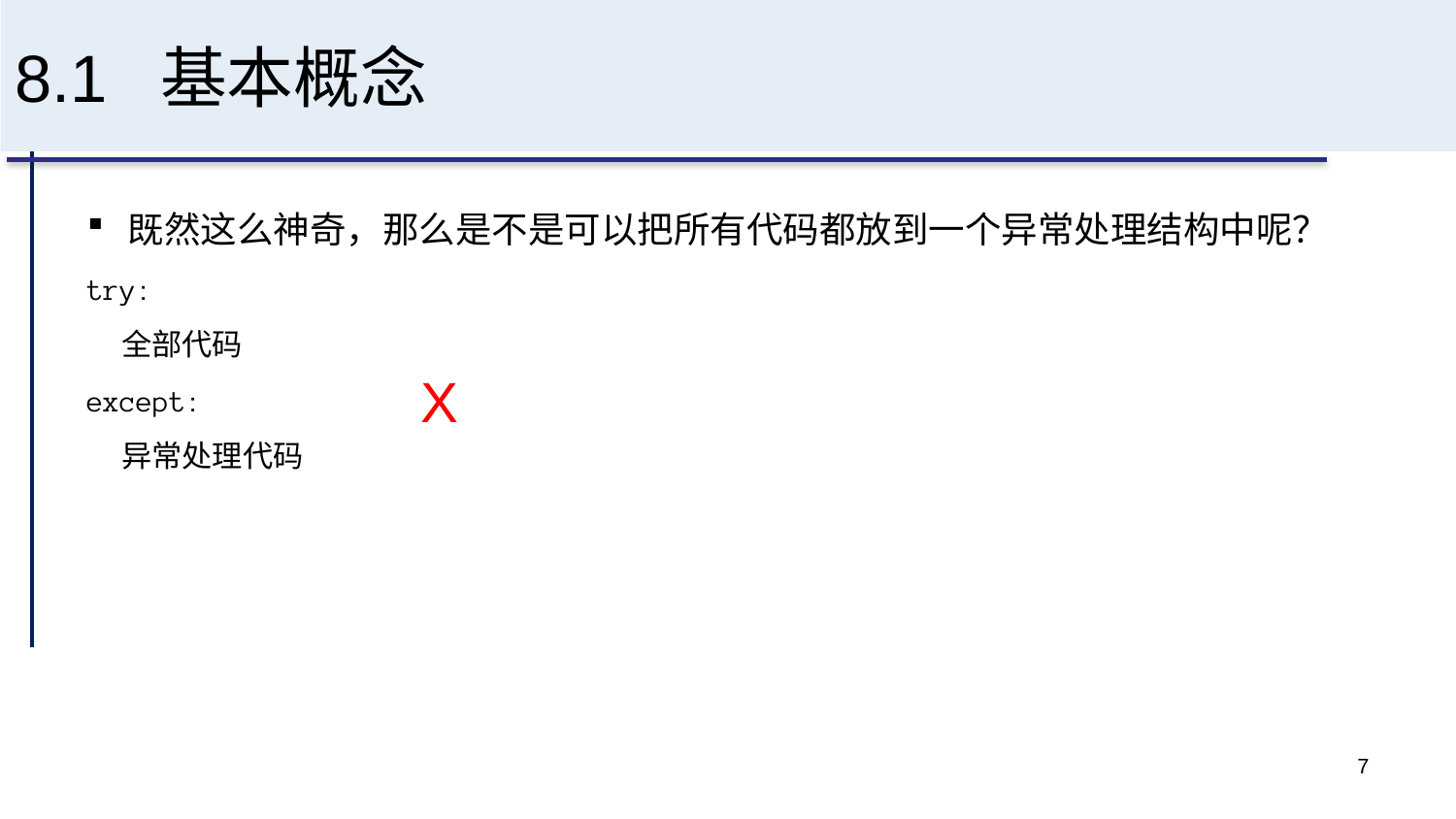

# 8.1  基本概念
既然这么神奇，那么是不是可以把所有代码都放到一个异常处理结构中呢？
try:
    全部代码
except:
    异常处理代码

X
7